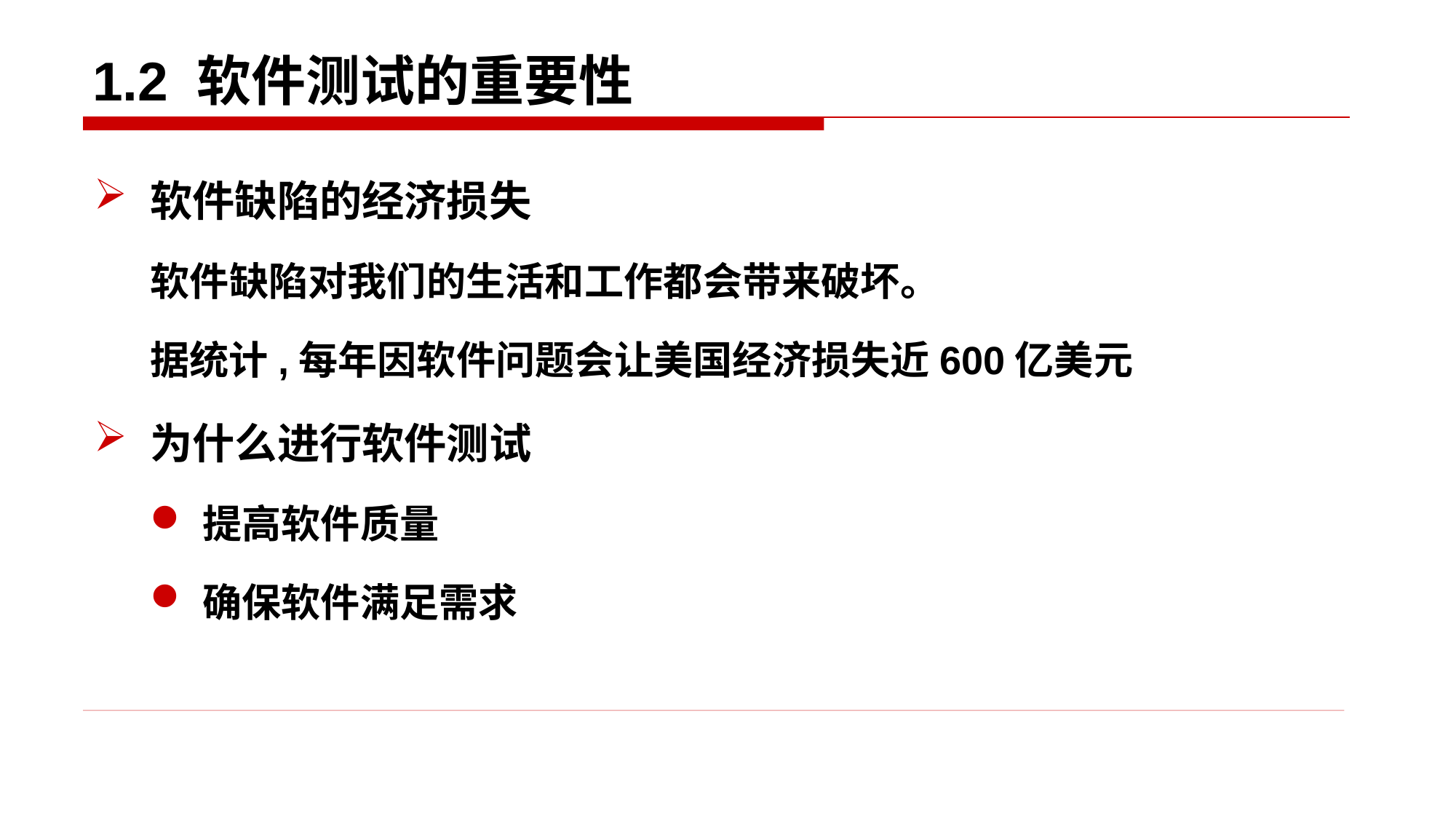

# 1.2 软件测试的重要性
软件缺陷的经济损失
软件缺陷对我们的生活和工作都会带来破坏。
据统计,每年因软件问题会让美国经济损失近600亿美元
为什么进行软件测试
提高软件质量
确保软件满足需求